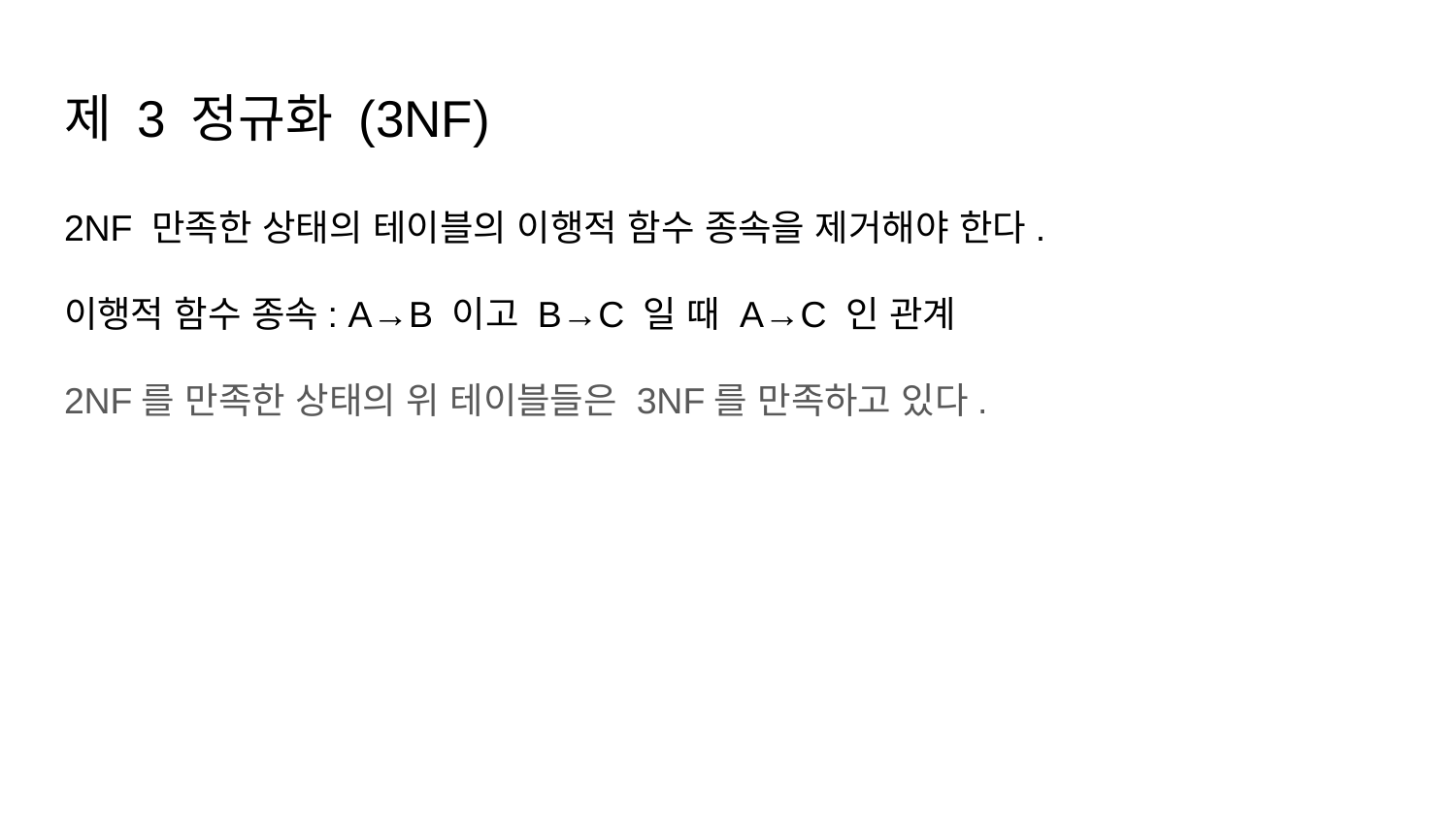

# 제 3 정규화 (3NF)
2NF 만족한 상태의 테이블의 이행적 함수 종속을 제거해야 한다.
이행적 함수 종속: A→B 이고 B→C 일 때 A→C 인 관계
2NF를 만족한 상태의 위 테이블들은 3NF를 만족하고 있다.